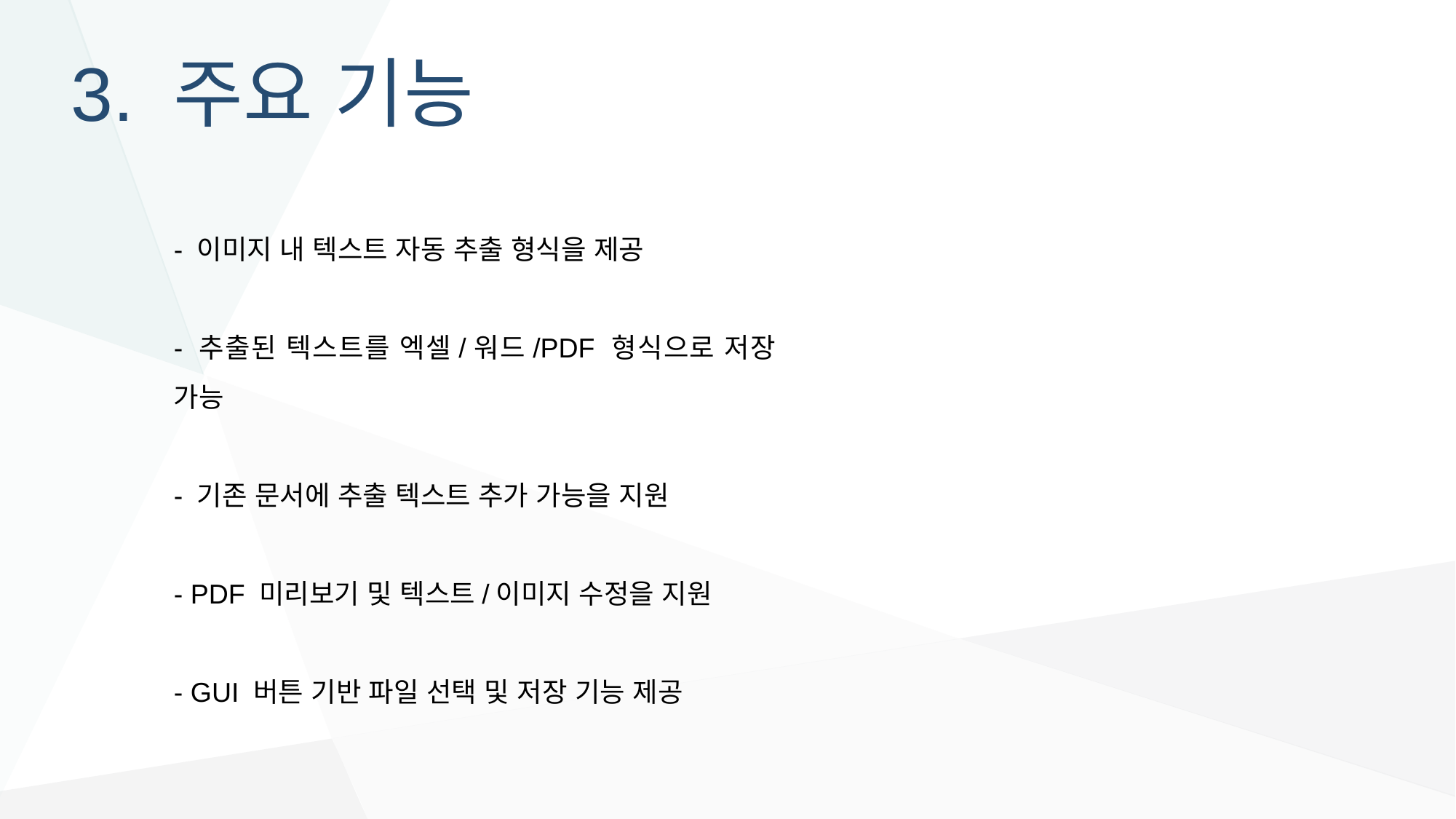

3. 주요 기능
- 이미지 내 텍스트 자동 추출 형식을 제공

- 추출된 텍스트를 엑셀/워드/PDF 형식으로 저장 가능

- 기존 문서에 추출 텍스트 추가 가능을 지원

- PDF 미리보기 및 텍스트/이미지 수정을 지원

- GUI 버튼 기반 파일 선택 및 저장 기능 제공